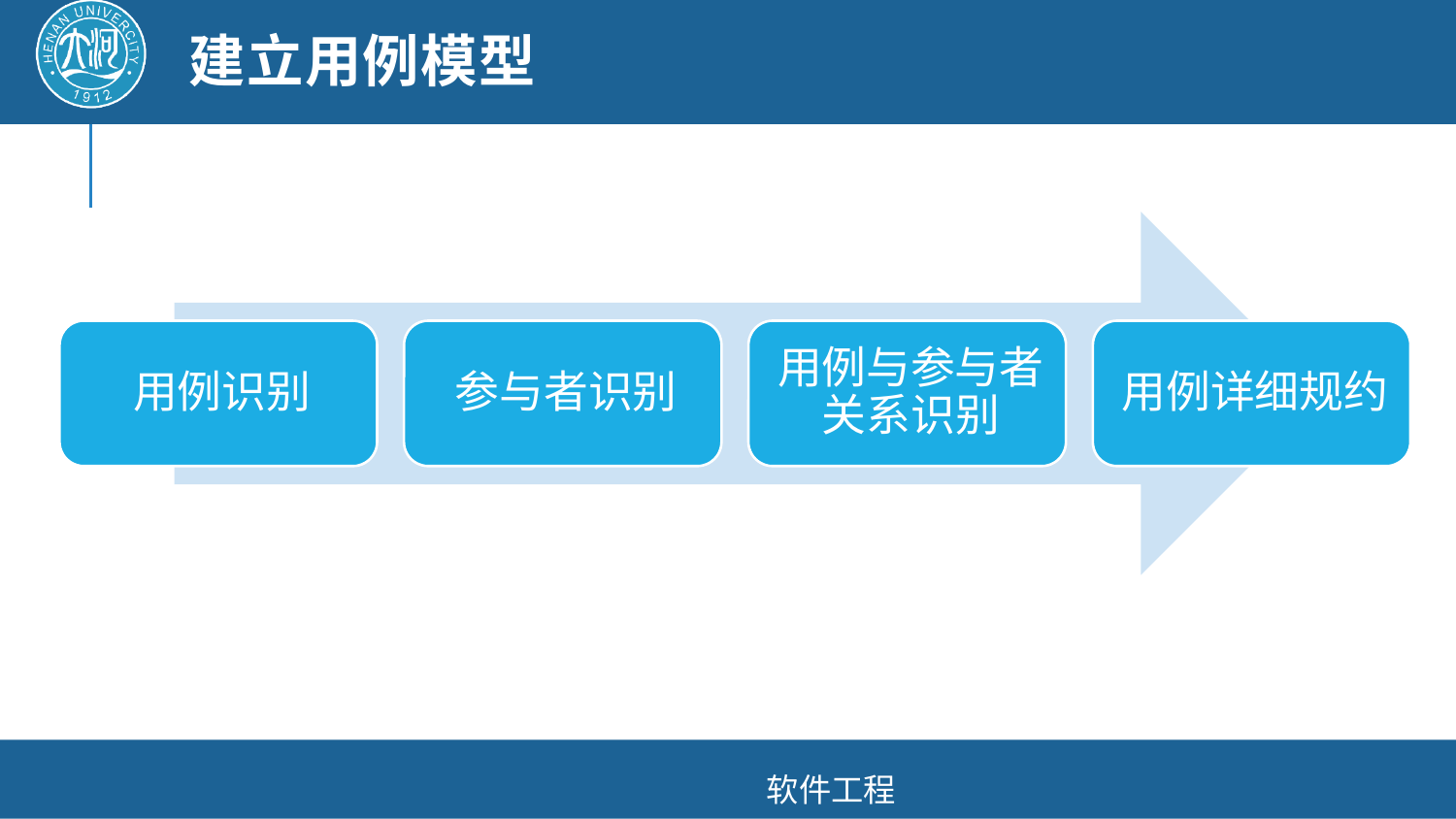

# 建立用例模型
用例识别
参与者识别
用例与参与者关系识别
用例详细规约

软件工程
59